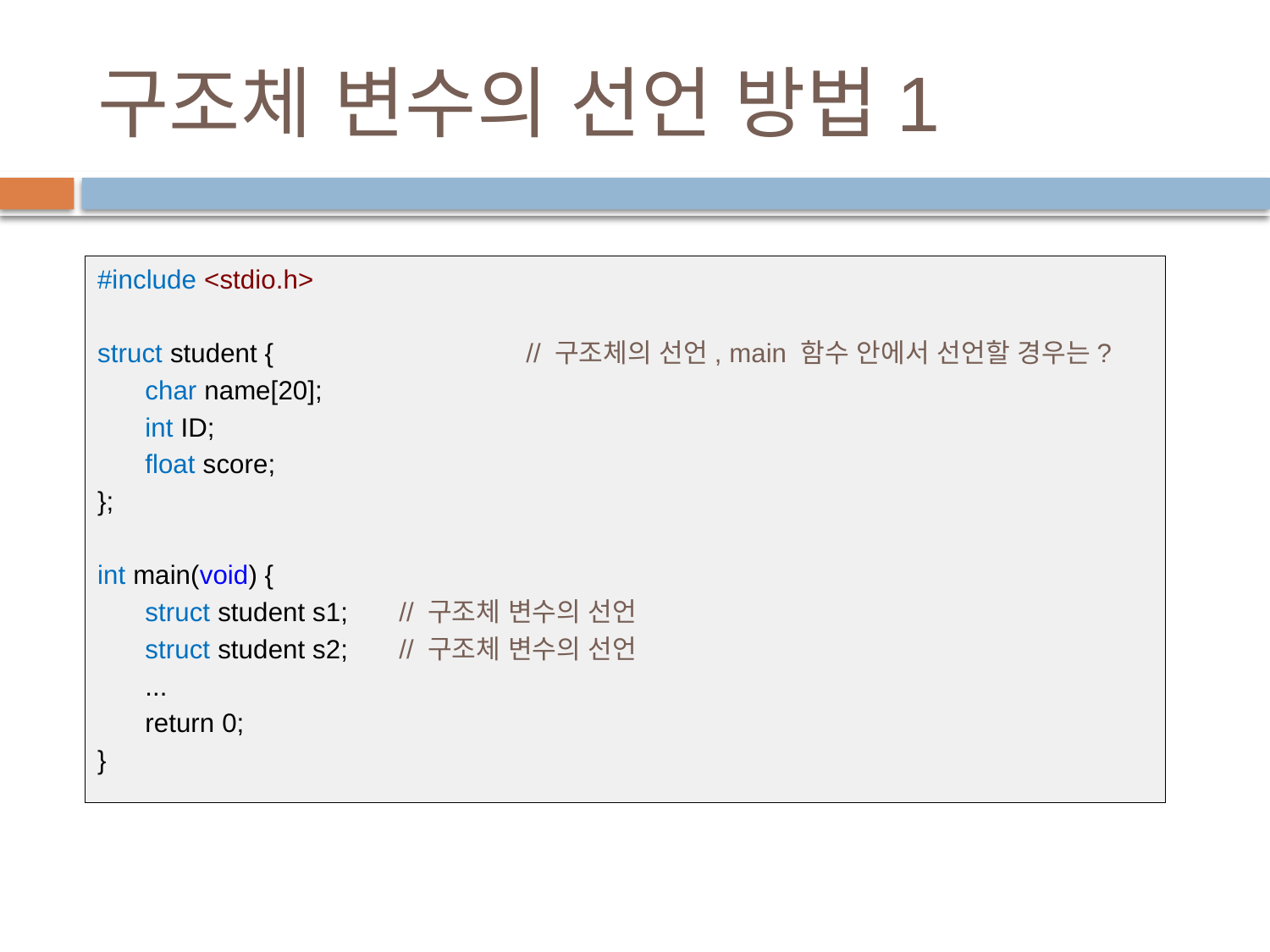

# 구조체 변수의 선언 방법1
#include <stdio.h>

struct student {		// 구조체의 선언, main 함수 안에서 선언할 경우는?
	char name[20];
	int ID;
	float score;
};

int main(void) {
	struct student s1;	// 구조체 변수의 선언
	struct student s2;	// 구조체 변수의 선언
	...
	return 0;
}